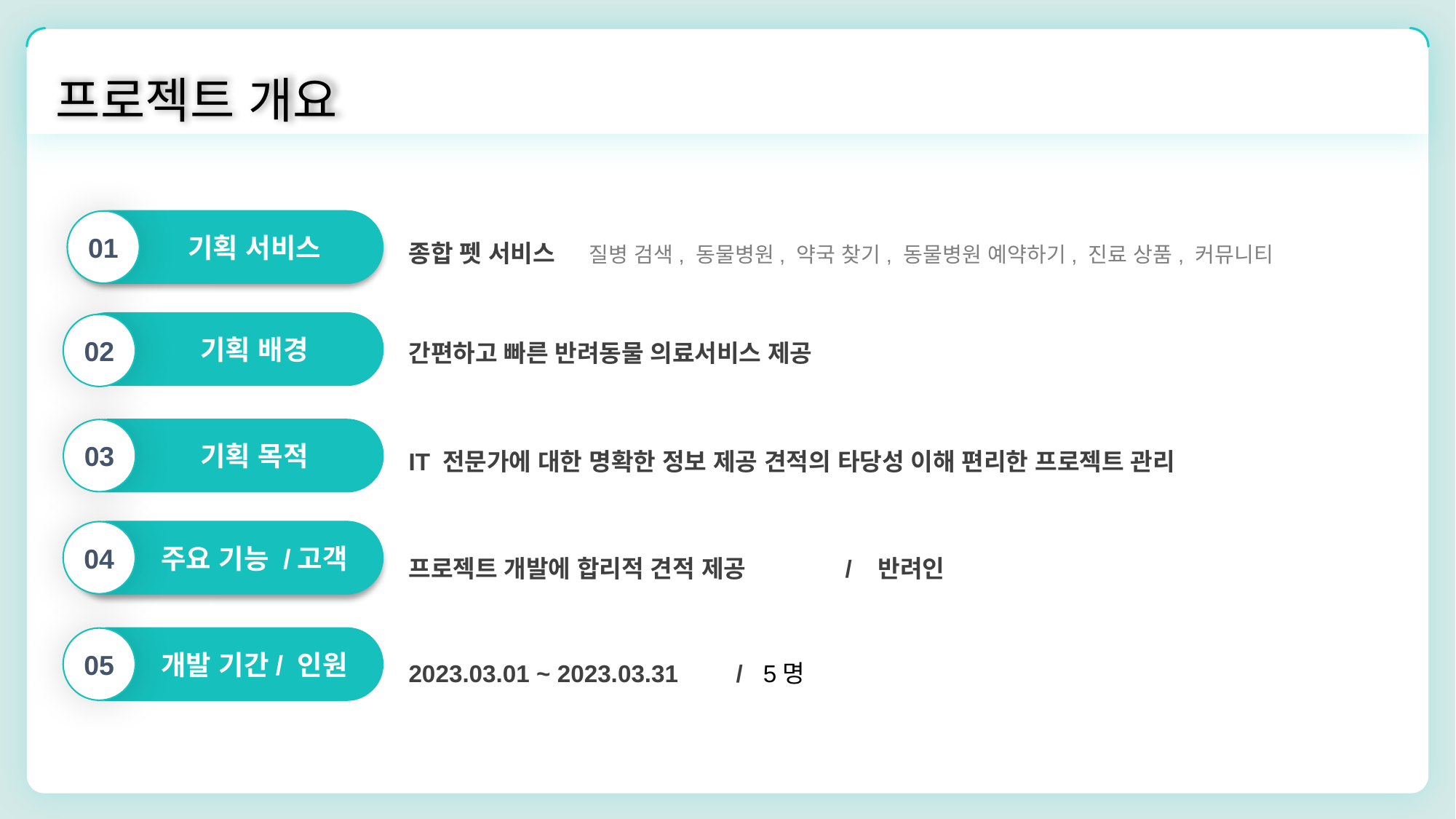

프로젝트 개요
01
기획 서비스
종합 펫 서비스     질병 검색, 동물병원, 약국 찾기, 동물병원 예약하기, 진료 상품, 커뮤니티
기획 배경
02
간편하고 빠른 반려동물 의료서비스 제공

03
기획 목적
IT 전문가에 대한 명확한 정보 제공 견적의 타당성 이해 편리한 프로젝트 관리
04
주요 기능 /고객
프로젝트 개발에 합리적 견적 제공 	/   반려인
05
개발 기간/ 인원
2023.03.01 ~ 2023.03.31	/   5명